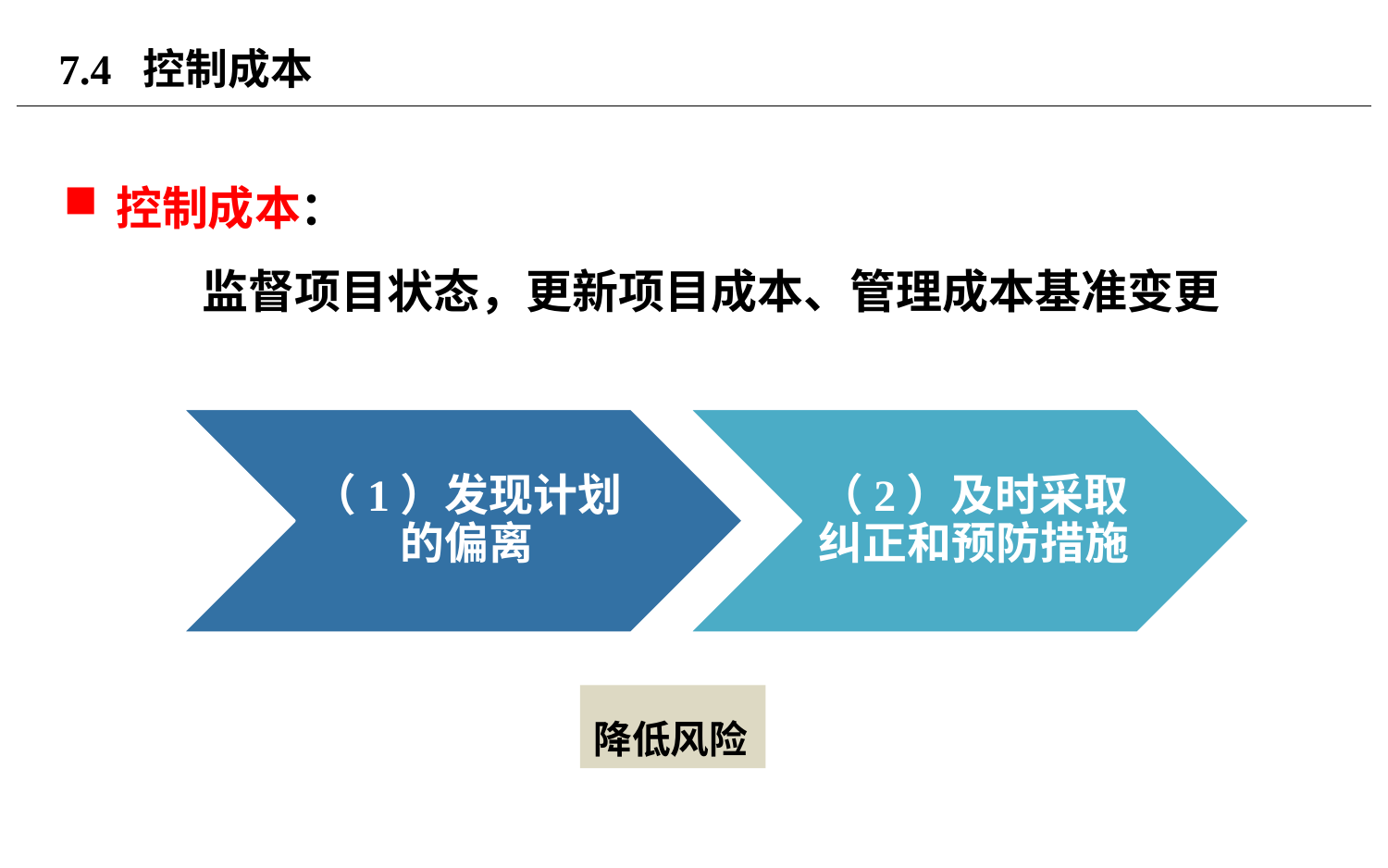

# 7.4  控制成本
控制成本：
	监督项目状态，更新项目成本、管理成本基准变更

（1）发现计划的偏离
（2）及时采取纠正和预防措施
降低风险